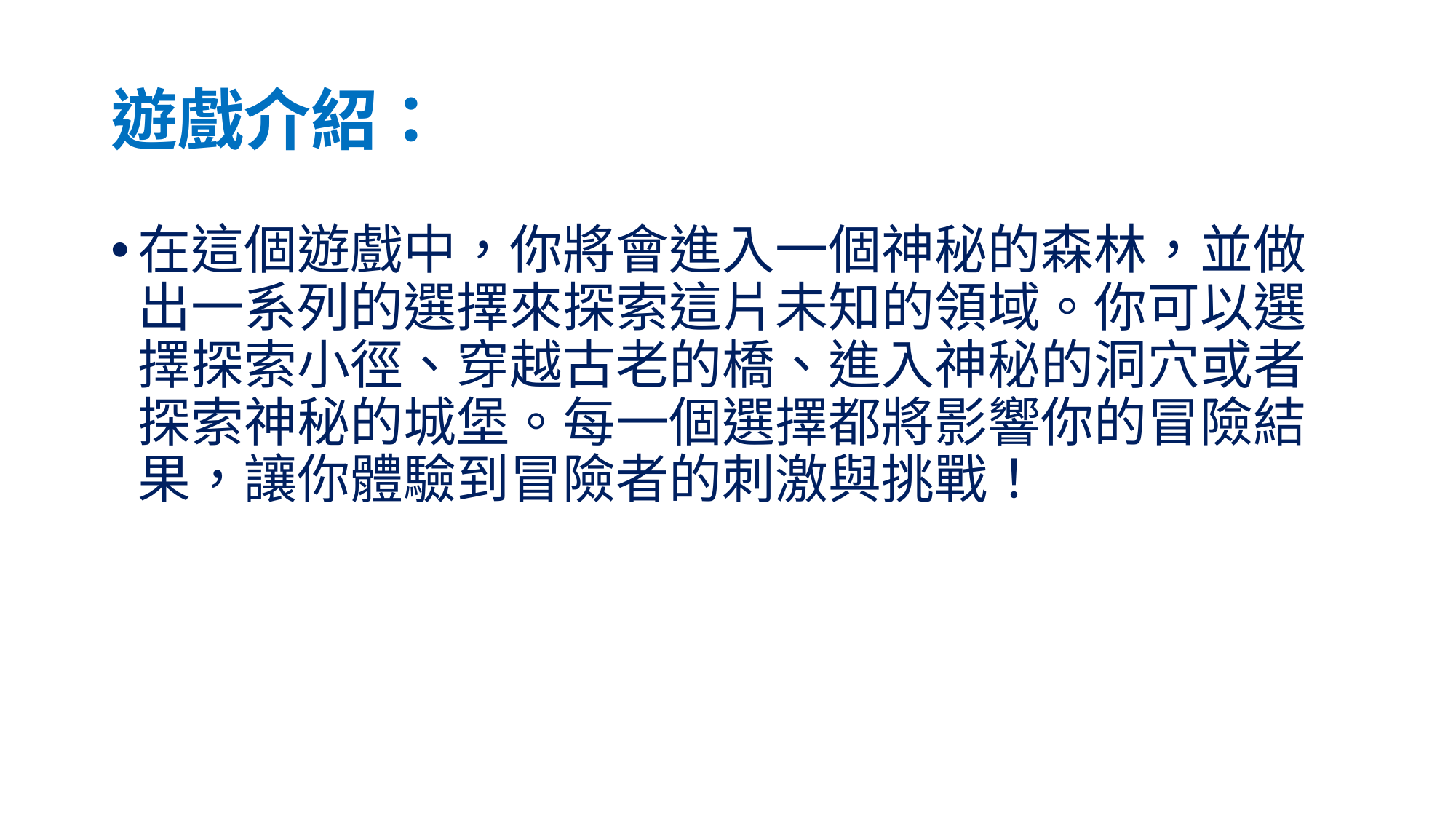

# 遊戲介紹：
在這個遊戲中，你將會進入一個神秘的森林，並做出一系列的選擇來探索這片未知的領域。你可以選擇探索小徑、穿越古老的橋、進入神秘的洞穴或者探索神秘的城堡。每一個選擇都將影響你的冒險結果，讓你體驗到冒險者的刺激與挑戰！